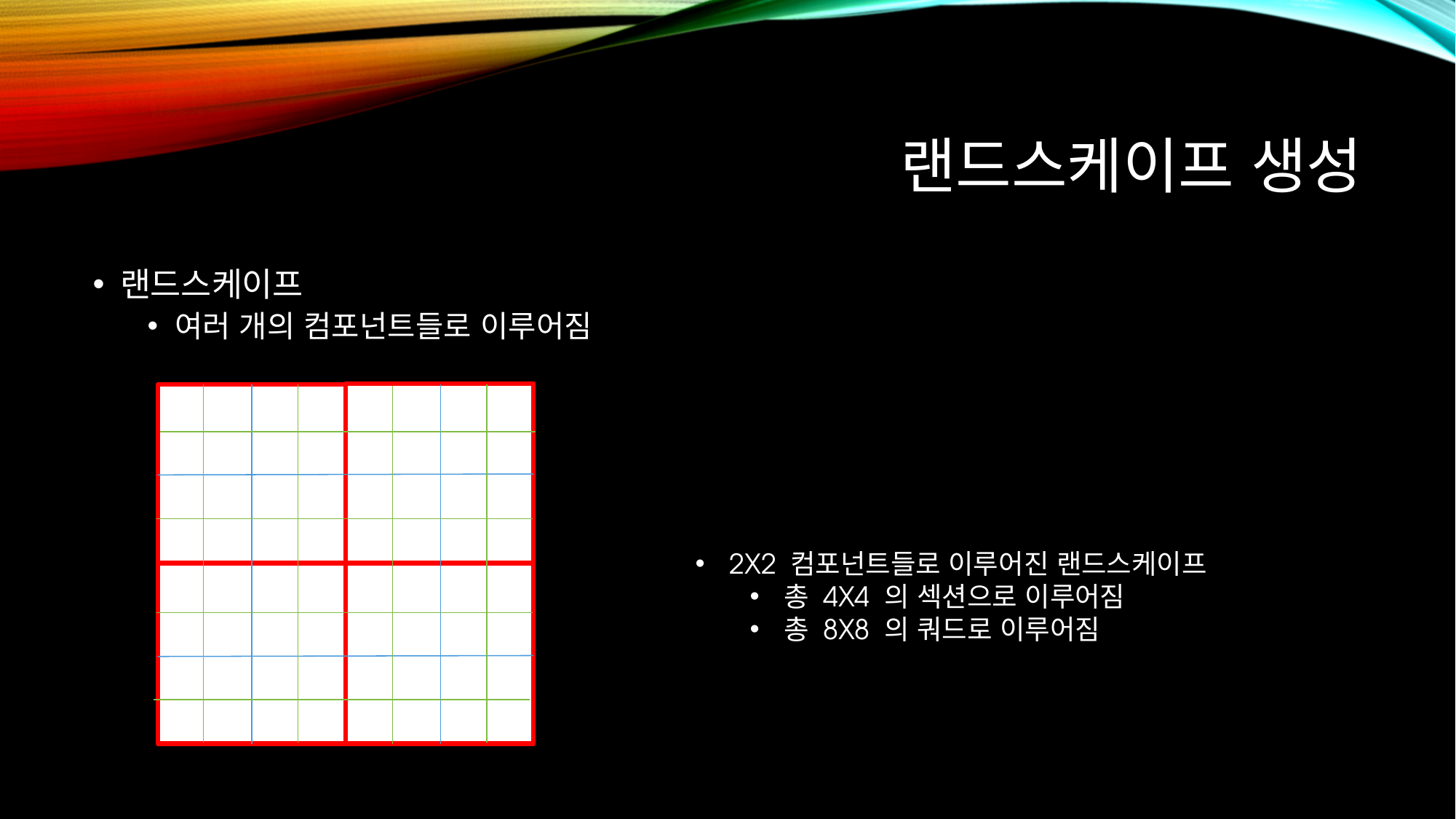

# 랜드스케이프 생성
랜드스케이프
여러 개의 컴포넌트들로 이루어짐

2X2 컴포넌트들로 이루어진 랜드스케이프
총 4X4 의 섹션으로 이루어짐
총 8X8 의 쿼드로 이루어짐